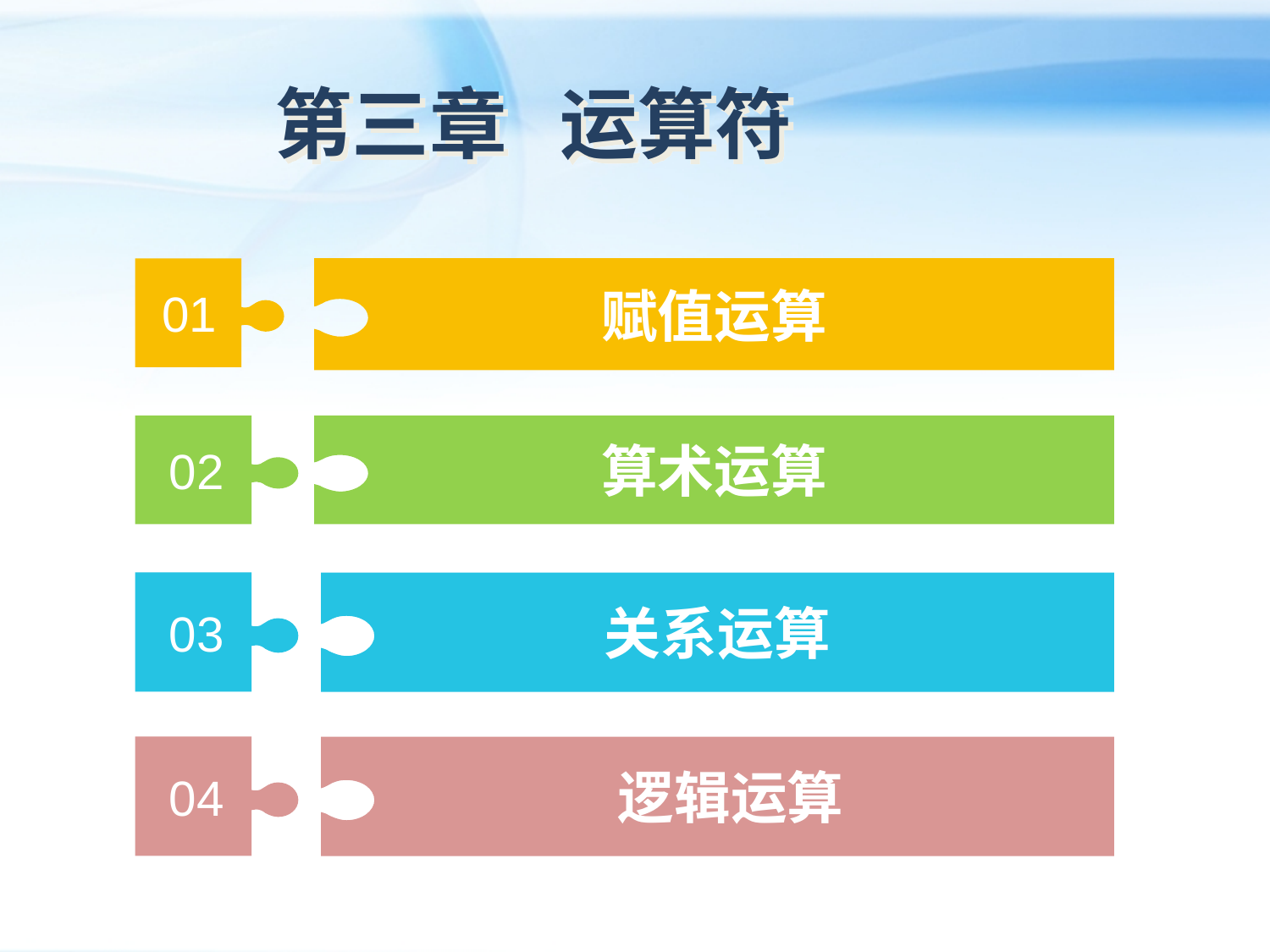

第三章   运算符

赋值运算
01
02
算术运算
03
关系运算
04
 逻辑运算